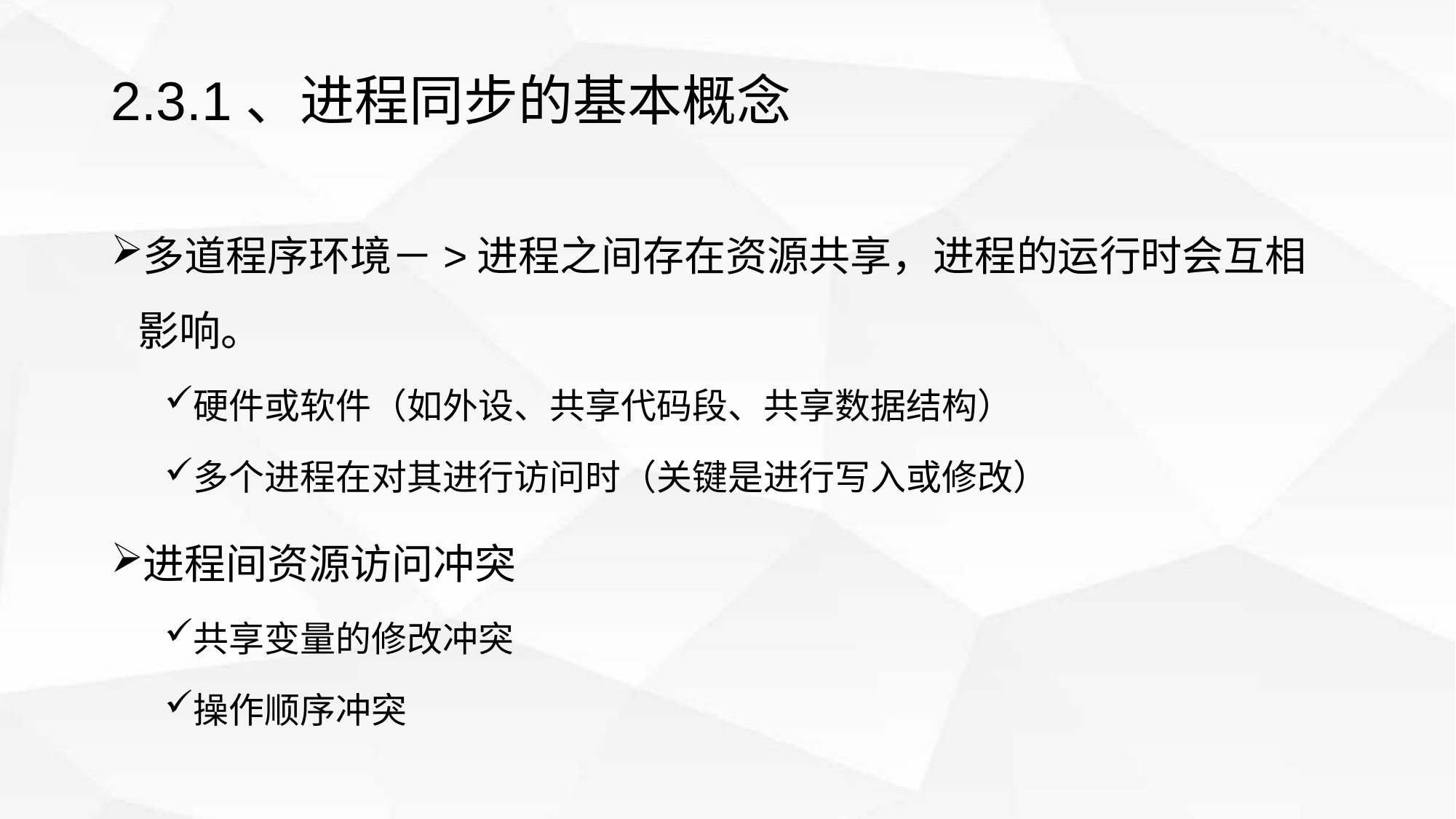

# 2.3.1、进程同步的基本概念
多道程序环境－>进程之间存在资源共享，进程的运行时会互相影响。
硬件或软件（如外设、共享代码段、共享数据结构）
多个进程在对其进行访问时（关键是进行写入或修改）
进程间资源访问冲突
共享变量的修改冲突
操作顺序冲突